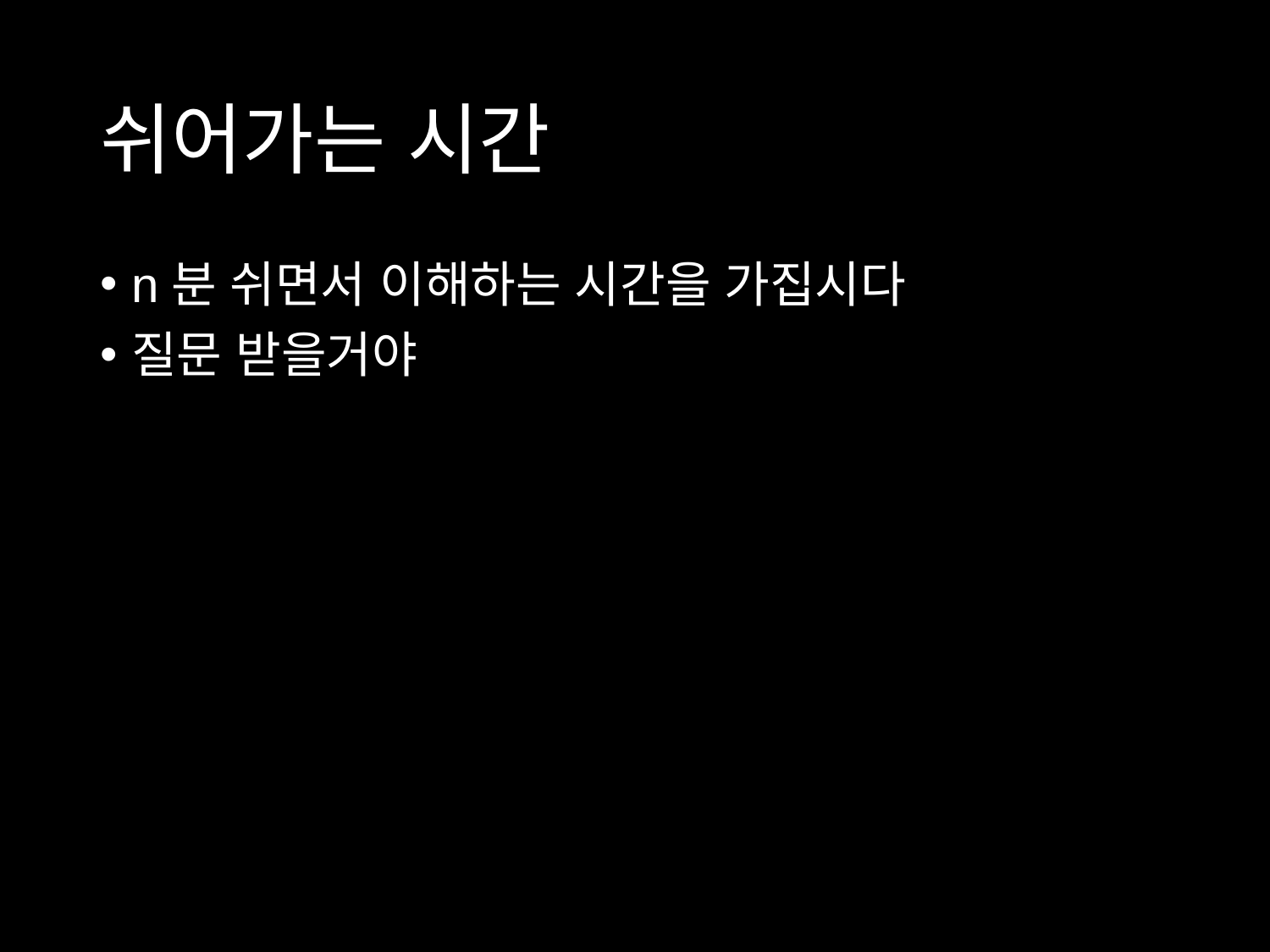

# 쉬어가는 시간
n분 쉬면서 이해하는 시간을 가집시다
질문 받을거야